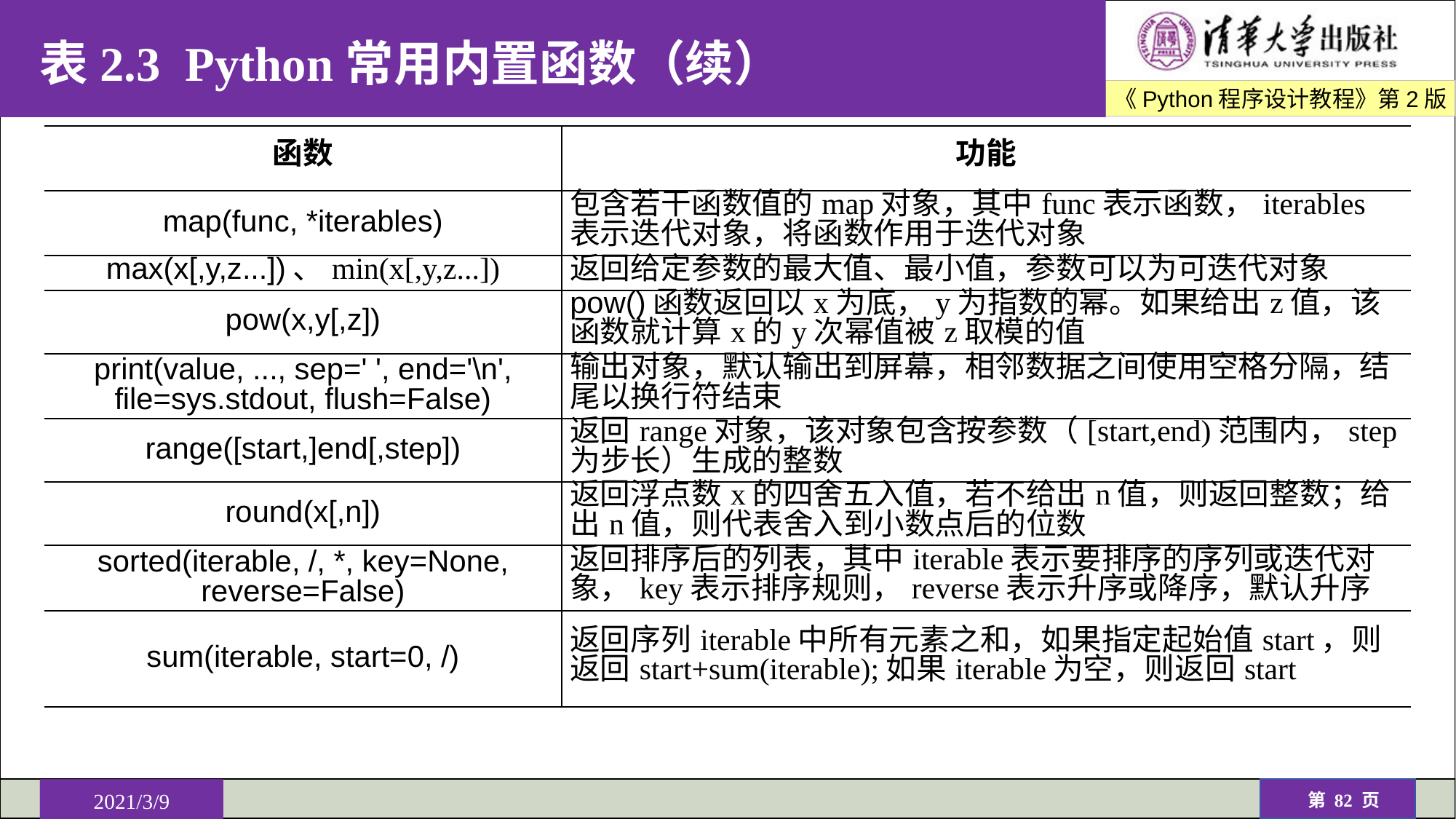

# 表2.3  Python常用内置函数（续）
| 函数 | 功能 |
| --- | --- |
| map(func, \*iterables) | 包含若干函数值的map对象，其中func表示函数，iterables表示迭代对象，将函数作用于迭代对象 |
| max(x[,y,z...])、min(x[,y,z...]) | 返回给定参数的最大值、最小值，参数可以为可迭代对象 |
| pow(x,y[,z]) | pow()函数返回以x为底，y为指数的幂。如果给出z值，该函数就计算x的y次幂值被z取模的值 |
| print(value, ..., sep=' ', end='\n', file=sys.stdout, flush=False) | 输出对象，默认输出到屏幕，相邻数据之间使用空格分隔，结尾以换行符结束 |
| range([start,]end[,step]) | 返回range对象，该对象包含按参数（[start,end)范围内，step为步长）生成的整数 |
| round(x[,n]) | 返回浮点数x的四舍五入值，若不给出n值，则返回整数；给出n值，则代表舍入到小数点后的位数 |
| sorted(iterable, /, \*, key=None, reverse=False) | 返回排序后的列表，其中iterable表示要排序的序列或迭代对象，key表示排序规则，reverse表示升序或降序，默认升序 |
| sum(iterable, start=0, /) | 返回序列iterable中所有元素之和，如果指定起始值start，则返回start+sum(iterable);如果iterable为空，则返回start |